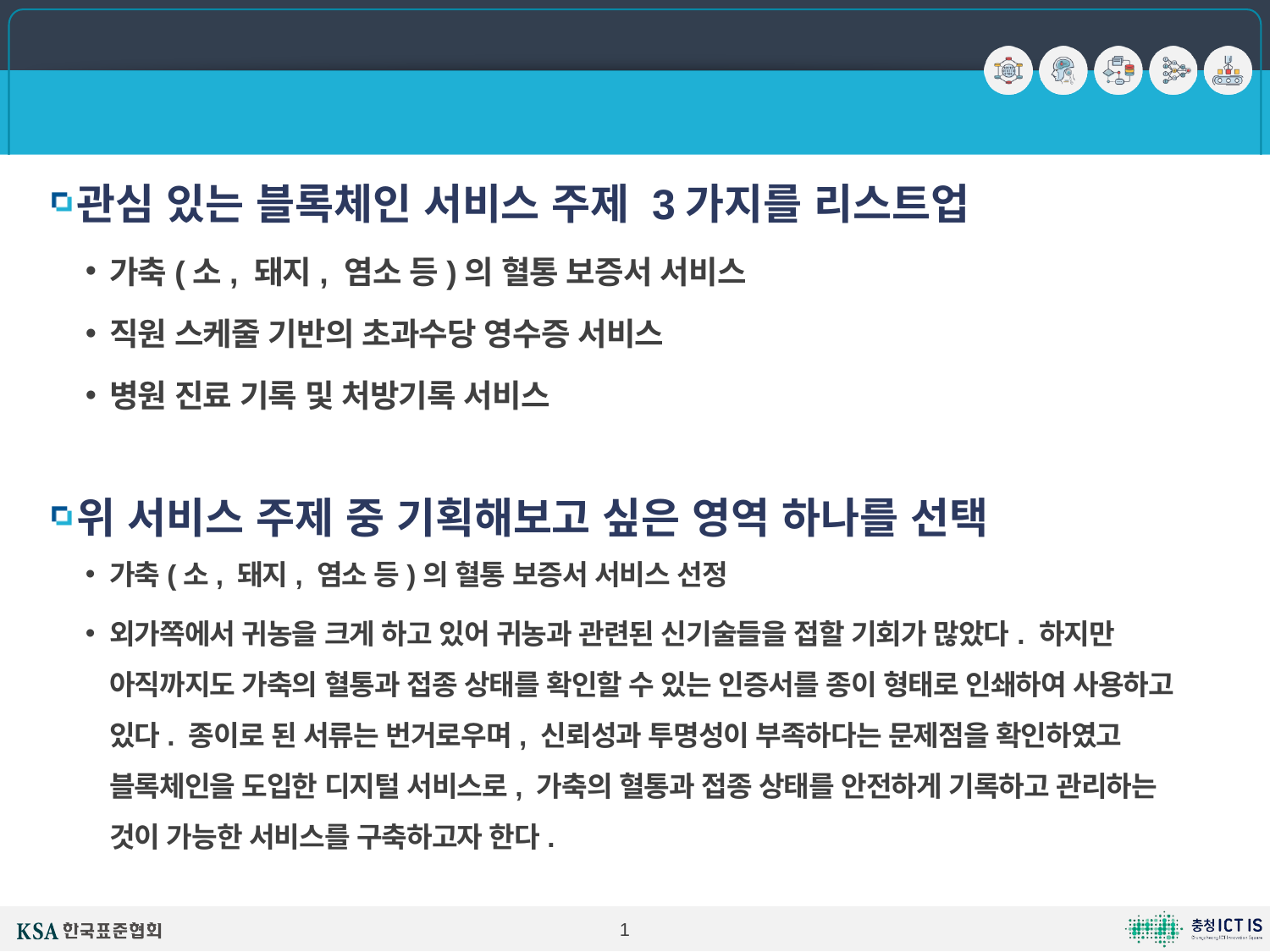

1. 웹프로젝트 템플릿으로 배우는 프로젝트 기획 및 설계
# 주제 선택하기
관심 있는 블록체인 서비스 주제 3가지를 리스트업
가축(소, 돼지, 염소 등)의 혈통 보증서 서비스
직원 스케줄 기반의 초과수당 영수증 서비스
병원 진료 기록 및 처방기록 서비스

위 서비스 주제 중 기획해보고 싶은 영역 하나를 선택
가축(소, 돼지, 염소 등)의 혈통 보증서 서비스 선정
외가쪽에서 귀농을 크게 하고 있어 귀농과 관련된 신기술들을 접할 기회가 많았다. 하지만 아직까지도 가축의 혈통과 접종 상태를 확인할 수 있는 인증서를 종이 형태로 인쇄하여 사용하고 있다. 종이로 된 서류는 번거로우며, 신뢰성과 투명성이 부족하다는 문제점을 확인하였고 블록체인을 도입한 디지털 서비스로, 가축의 혈통과 접종 상태를 안전하게 기록하고 관리하는 것이 가능한 서비스를 구축하고자 한다.